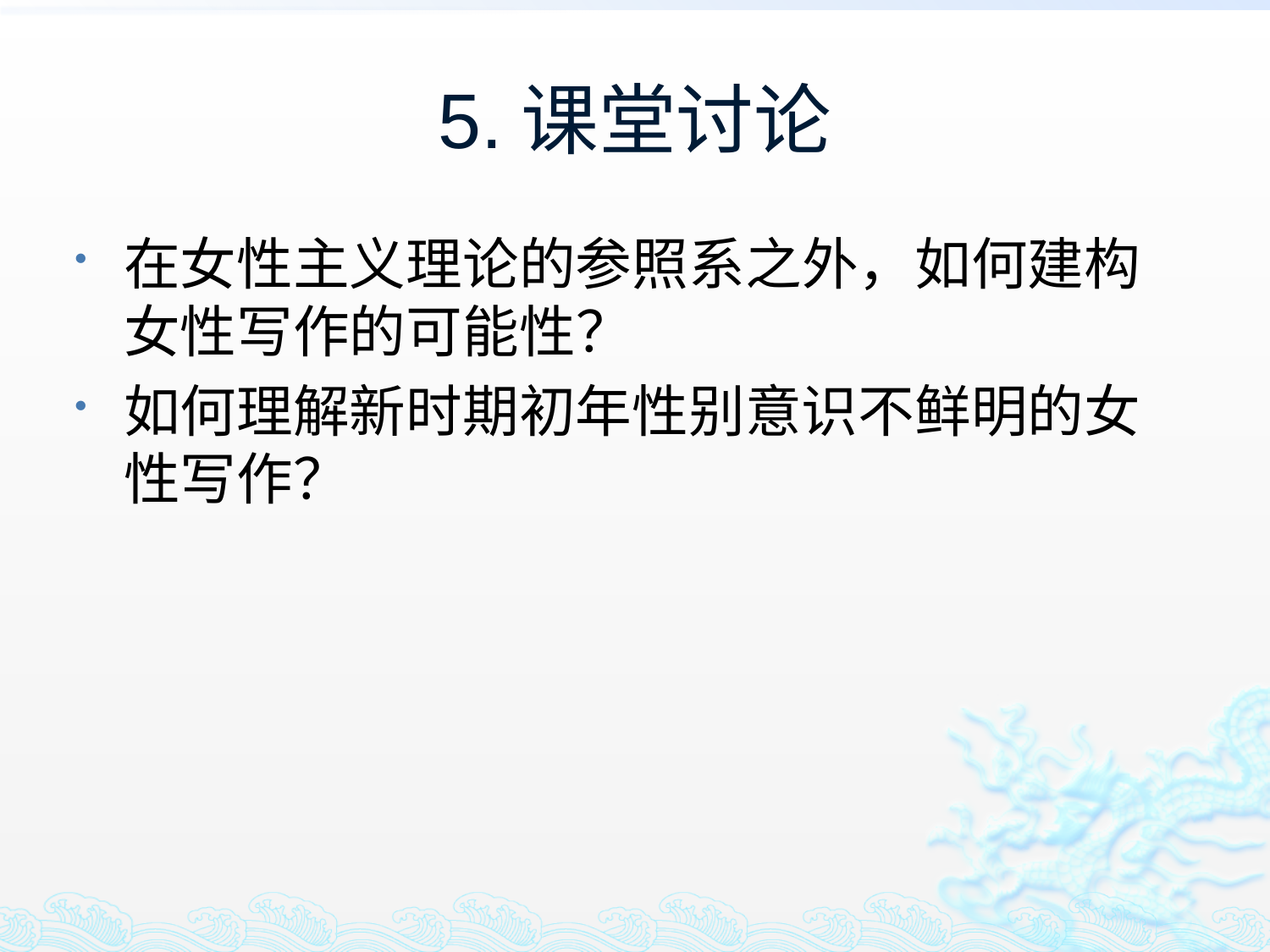

# 5.课堂讨论
在女性主义理论的参照系之外，如何建构女性写作的可能性？
如何理解新时期初年性别意识不鲜明的女性写作？